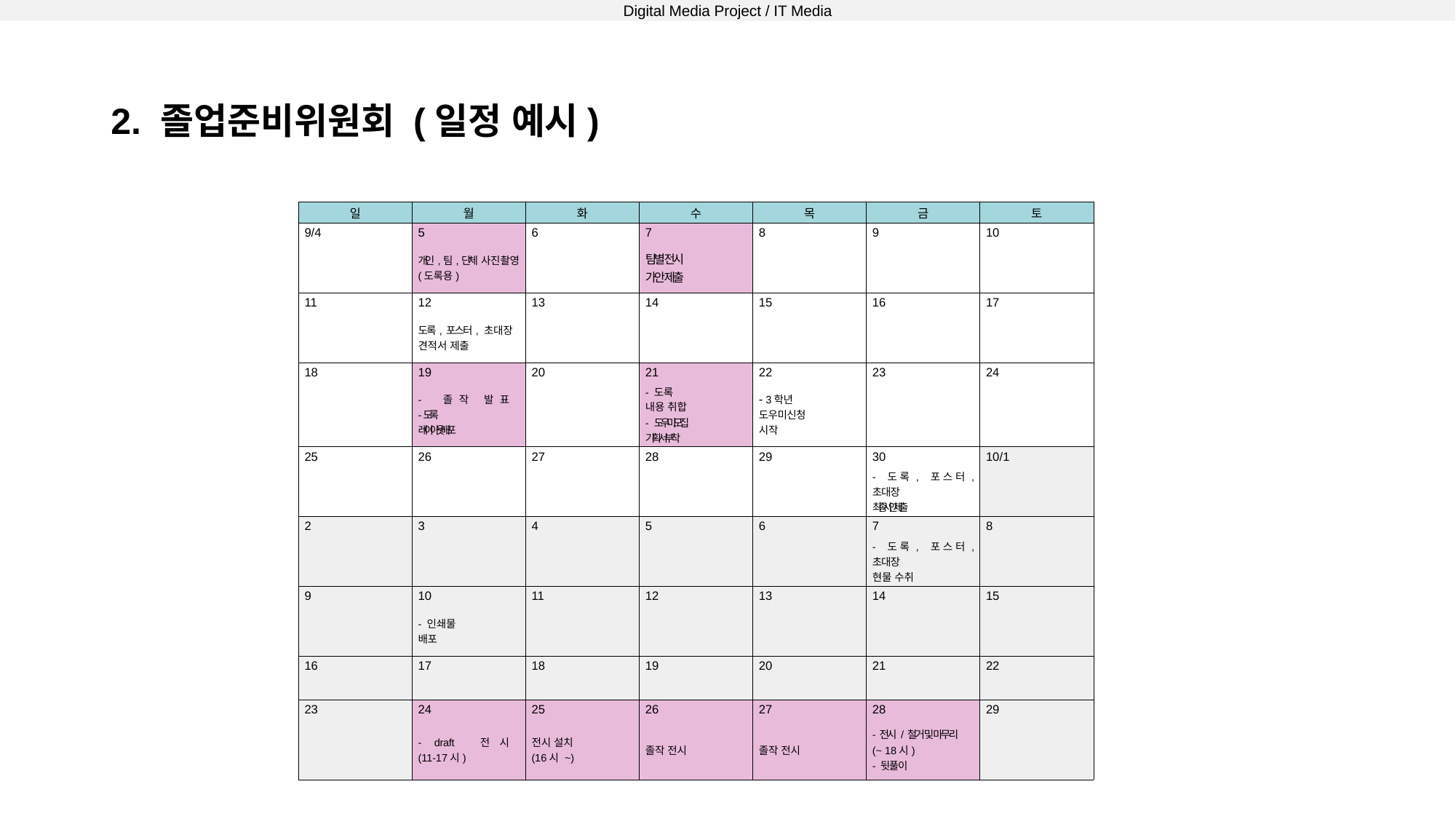

# 2. 졸업준비위원회 (일정 예시)
| 일 | 월 | 화 | 수 | 목 | 금 | 토 |
| --- | --- | --- | --- | --- | --- | --- |
| 9/4 | 5 | 6 | 7 | 8 | 9 | 10 |
|  | 개인, 팀, 단체 사진촬영 (도록용) |  | 팀별 전시 가안 제출 |  |  |  |
| 11 | 12 | 13 | 14 | 15 | 16 | 17 |
|  | 도록, 포스터, 초대장 견적서 제출 |  |  |  |  |  |
| 18 | 19 | 20 | 21 | 22 | 23 | 24 |
|  | - 졸작 발표 - 도록 레이아웃 배포 |  | - 도록 내용 취합 - 도우미 모집 기획서 부착 | - 3학년 도우미신청 시작 |  |  |
| 25 | 26 | 27 | 28 | 29 | 30 | 10/1 |
|  |  |  |  |  | - 도록, 포스터, 초대장 최종 시안 제출 |  |
| 2 | 3 | 4 | 5 | 6 | 7 | 8 |
|  |  |  |  |  | - 도록, 포스터, 초대장 현물 수취 |  |
| 9 | 10 | 11 | 12 | 13 | 14 | 15 |
|  | - 인쇄물 배포 |  |  |  |  |  |
| 16 | 17 | 18 | 19 | 20 | 21 | 22 |
|  |  |  |  |  |  |  |
| 23 | 24 | 25 | 26 | 27 | 28 | 29 |
|  | - draft 전시 (11-17시) | 전시 설치 (16시 ~) | 졸작 전시 | 졸작 전시 | - 전시 / 철거 및 마무리 (~ 18시) - 뒷풀이 |  |